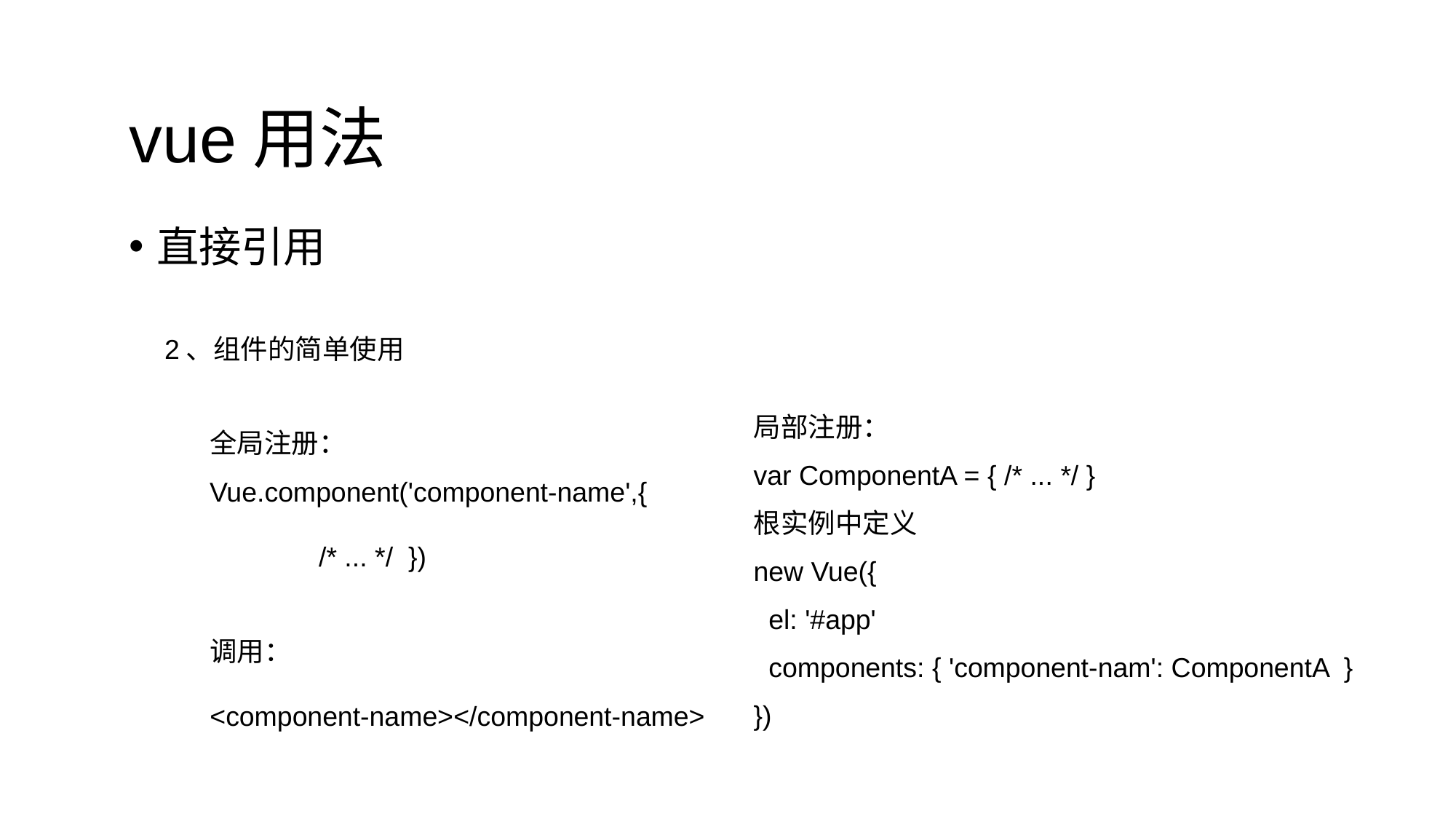

vue用法
直接引用
2、组件的简单使用
全局注册：Vue.component('component-name',{
	/* ... */  })
局部注册：
var ComponentA = { /* ... */ }
根实例中定义
new Vue({
  el: '#app'
  components: { 'component-nam': ComponentA  }
})
调用：
<component-name></component-name>